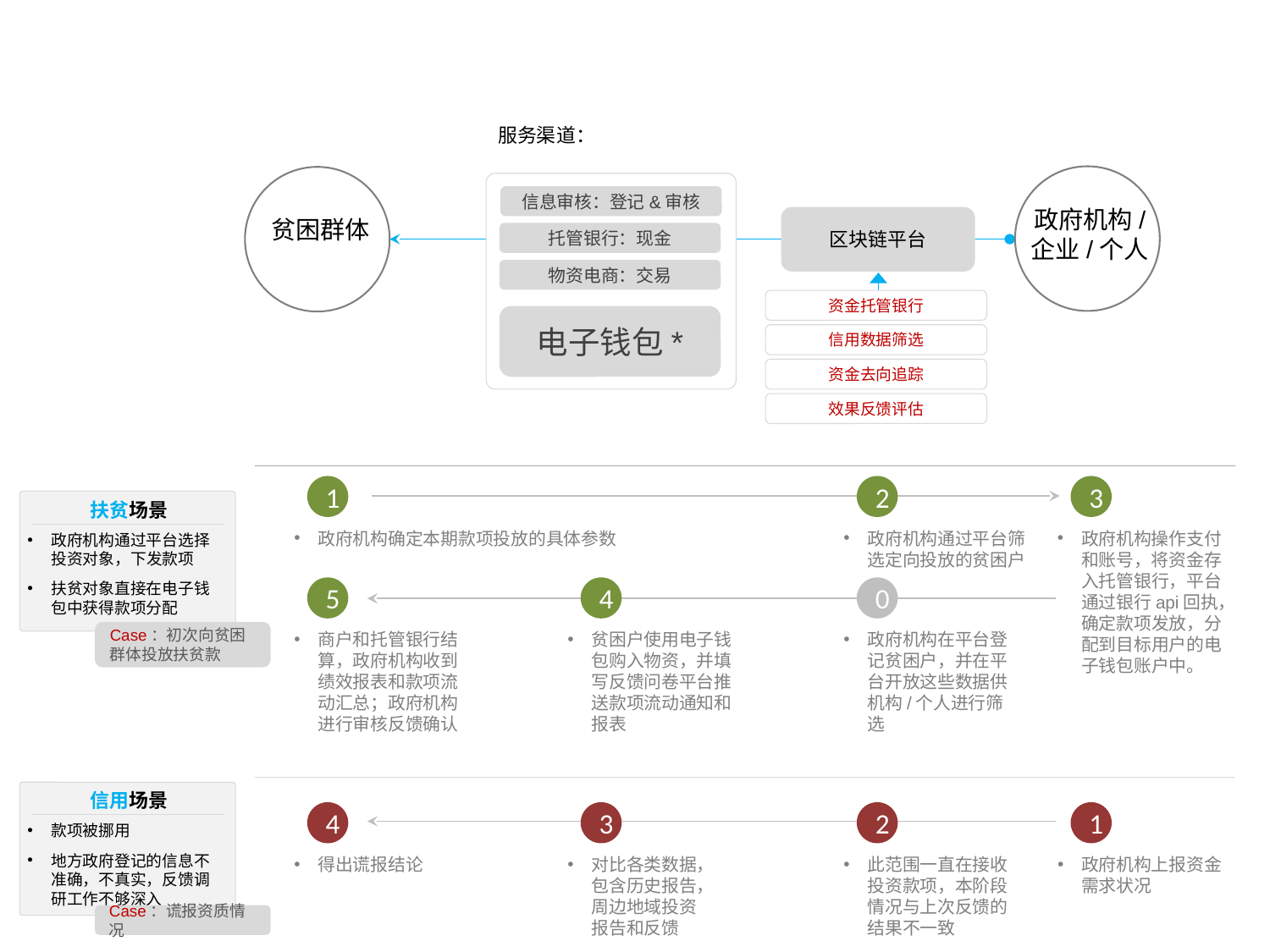

服务渠道：

信息审核：登记&审核
托管银行：现金
物资电商：交易
电子钱包*

政府机构/
企业/个人

贫困群体
区块链平台
资金托管银行
信用数据筛选
资金去向追踪
效果反馈评估
1
政府机构确定本期款项投放的具体参数
2
政府机构通过平台筛选定向投放的贫困户
3
政府机构操作支付和账号，将资金存入托管银行，平台通过银行api回执，确定款项发放，分配到目标用户的电子钱包账户中。

扶贫场景
政府机构通过平台选择投资对象，下发款项
扶贫对象直接在电子钱包中获得款项分配
5
商户和托管银行结算，政府机构收到绩效报表和款项流动汇总；政府机构进行审核反馈确认
4
贫困户使用电子钱包购入物资，并填写反馈问卷平台推送款项流动通知和报表
0
政府机构在平台登记贫困户，并在平台开放这些数据供机构/个人进行筛选
Case：初次向贫困群体投放扶贫款

信用场景
款项被挪用
地方政府登记的信息不准确，不真实，反馈调研工作不够深入
4
得出谎报结论
1
政府机构上报资金需求状况
3
对比各类数据，包含历史报告，周边地域投资报告和反馈
2
此范围一直在接收投资款项，本阶段情况与上次反馈的结果不一致
Case：谎报资质情况